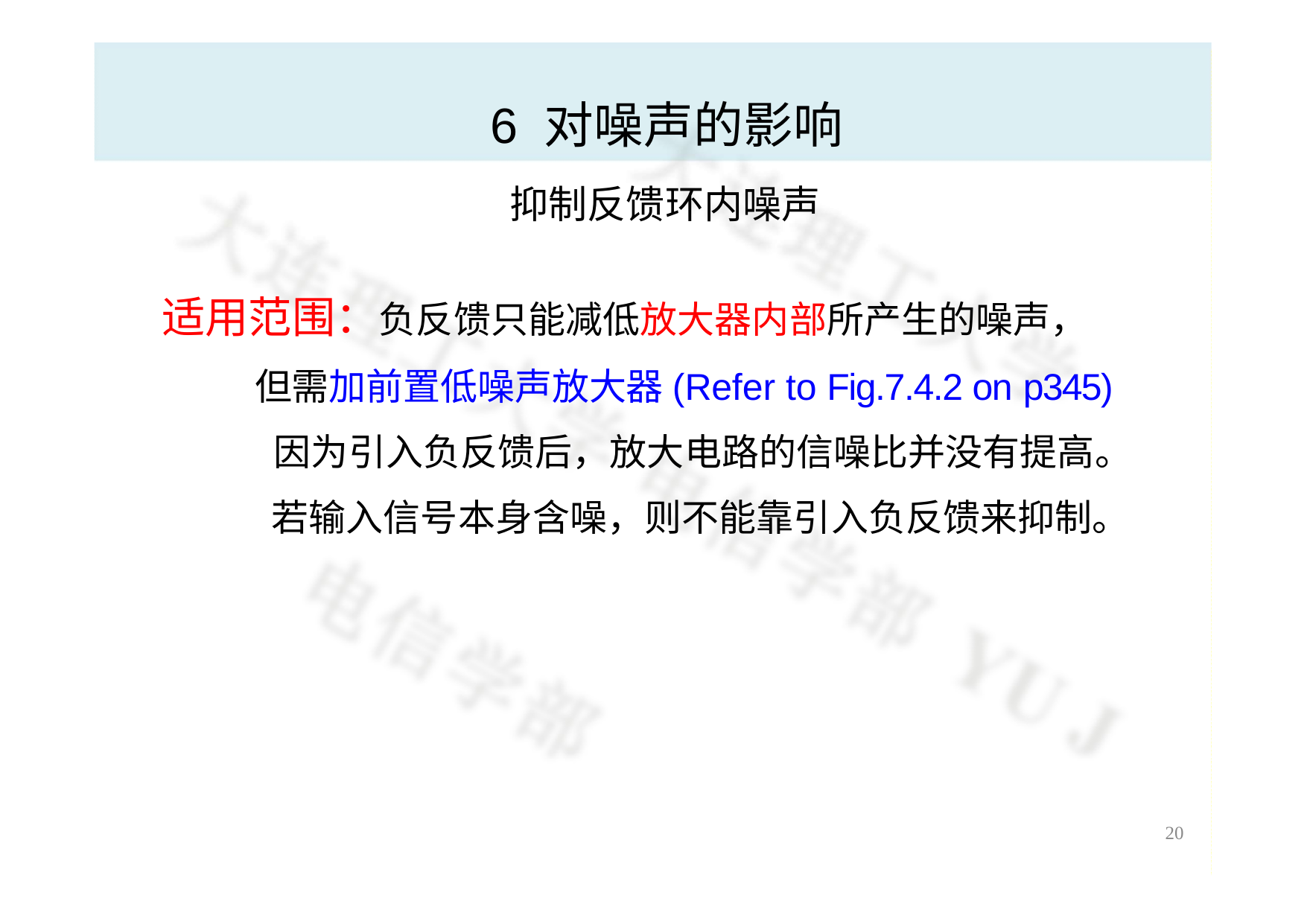

# 6 对噪声的影响
抑制反馈环内噪声

适用范围：负反馈只能减低放大器内部所产生的噪声，  但需加前置低噪声放大器(Refer to Fig.7.4.2 on p345)  因为引入负反馈后，放大电路的信噪比并没有提高。  若输入信号本身含噪，则不能靠引入负反馈来抑制。
20